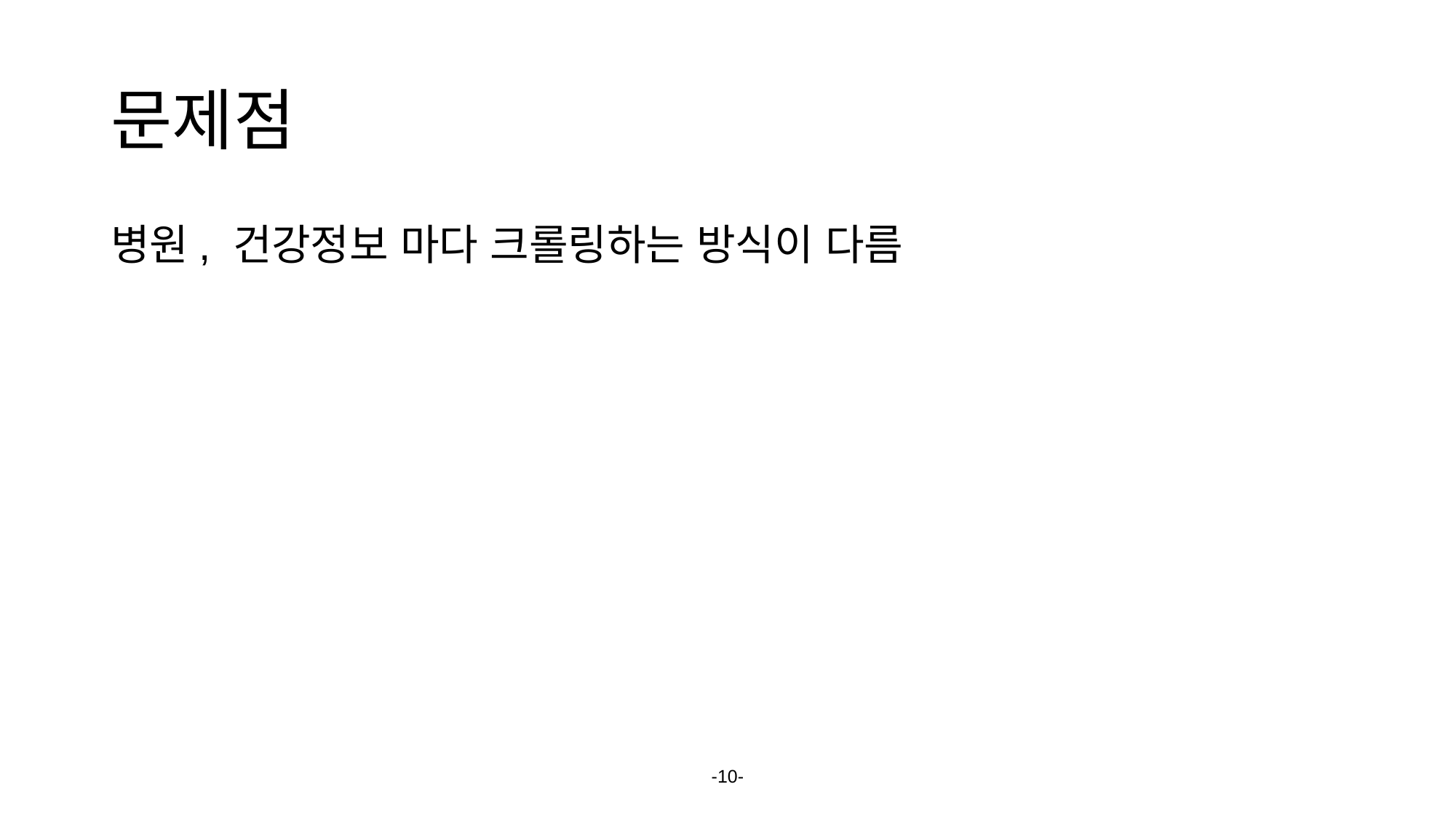

# 문제점
병원, 건강정보 마다 크롤링하는 방식이 다름

-10-